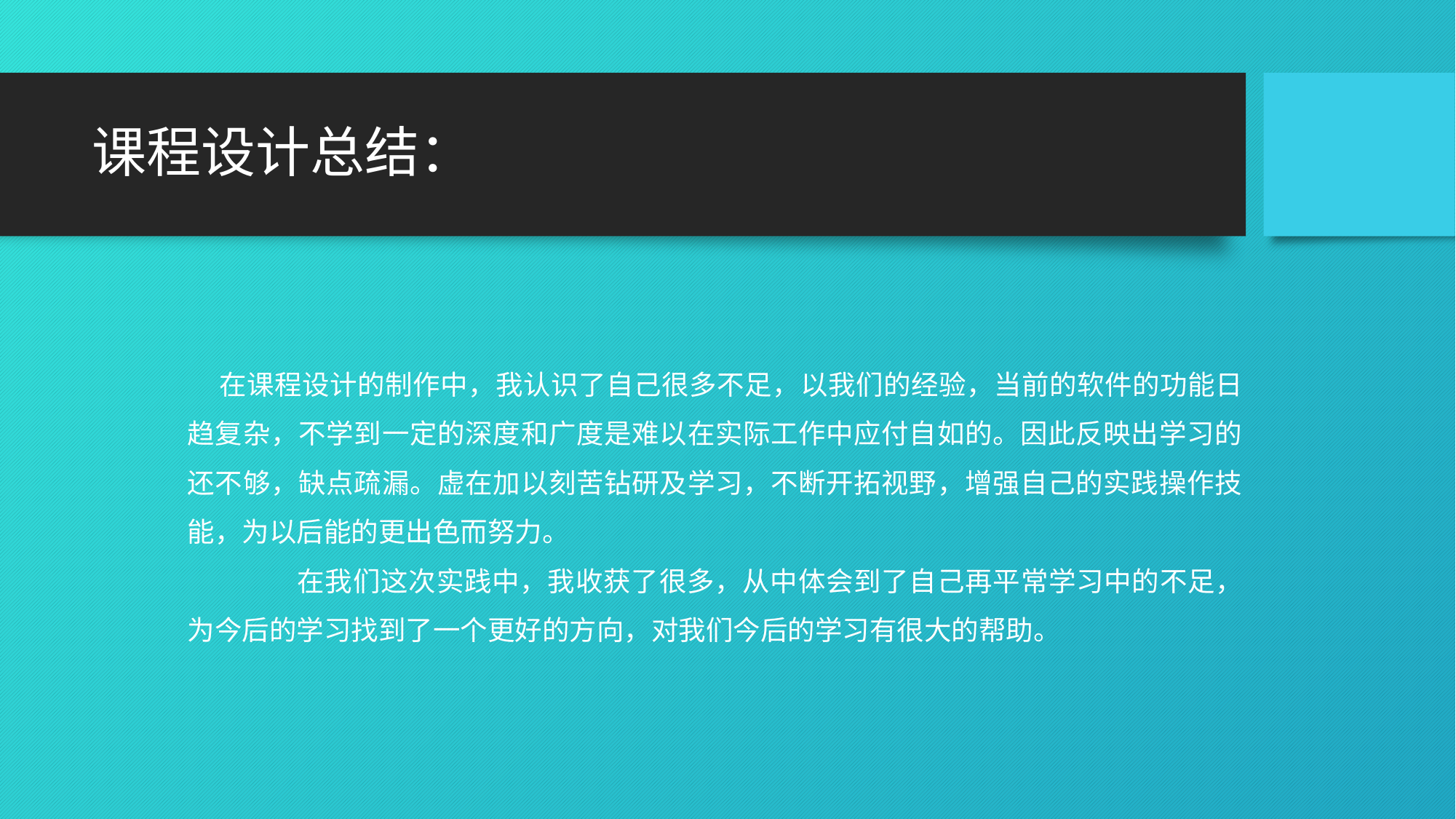

# 课程设计总结：
在课程设计的制作中，我认识了自己很多不足，以我们的经验，当前的软件的功能日趋复杂，不学到一定的深度和广度是难以在实际工作中应付自如的。因此反映出学习的还不够，缺点疏漏。虚在加以刻苦钻研及学习，不断开拓视野，增强自己的实践操作技能，为以后能的更出色而努力。
	在我们这次实践中，我收获了很多，从中体会到了自己再平常学习中的不足，为今后的学习找到了一个更好的方向，对我们今后的学习有很大的帮助。